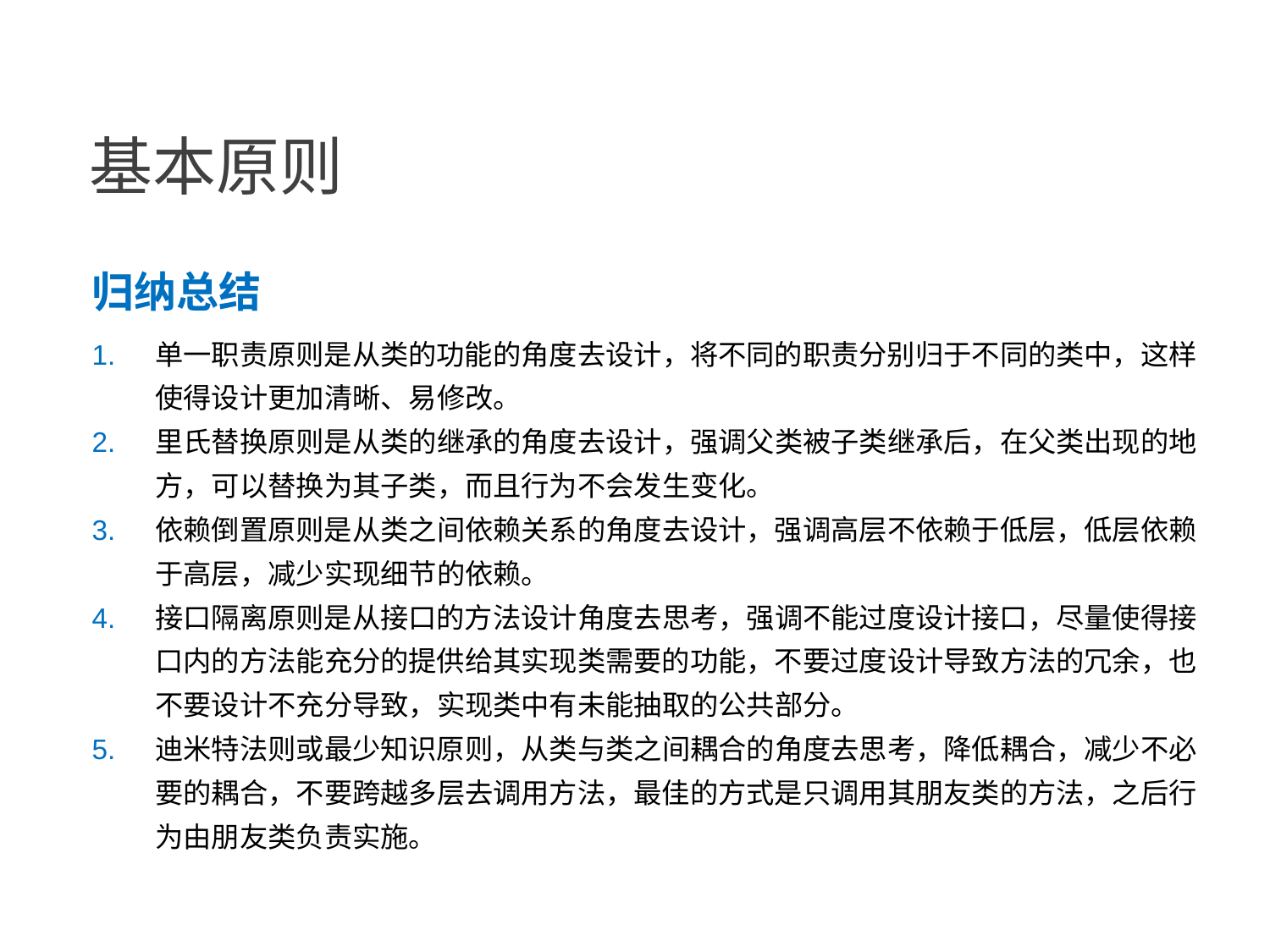

基本原则
归纳总结
单一职责原则是从类的功能的角度去设计，将不同的职责分别归于不同的类中，这样使得设计更加清晰、易修改。
里氏替换原则是从类的继承的角度去设计，强调父类被子类继承后，在父类出现的地方，可以替换为其子类，而且行为不会发生变化。
依赖倒置原则是从类之间依赖关系的角度去设计，强调高层不依赖于低层，低层依赖于高层，减少实现细节的依赖。
接口隔离原则是从接口的方法设计角度去思考，强调不能过度设计接口，尽量使得接口内的方法能充分的提供给其实现类需要的功能，不要过度设计导致方法的冗余，也不要设计不充分导致，实现类中有未能抽取的公共部分。
迪米特法则或最少知识原则，从类与类之间耦合的角度去思考，降低耦合，减少不必要的耦合，不要跨越多层去调用方法，最佳的方式是只调用其朋友类的方法，之后行为由朋友类负责实施。